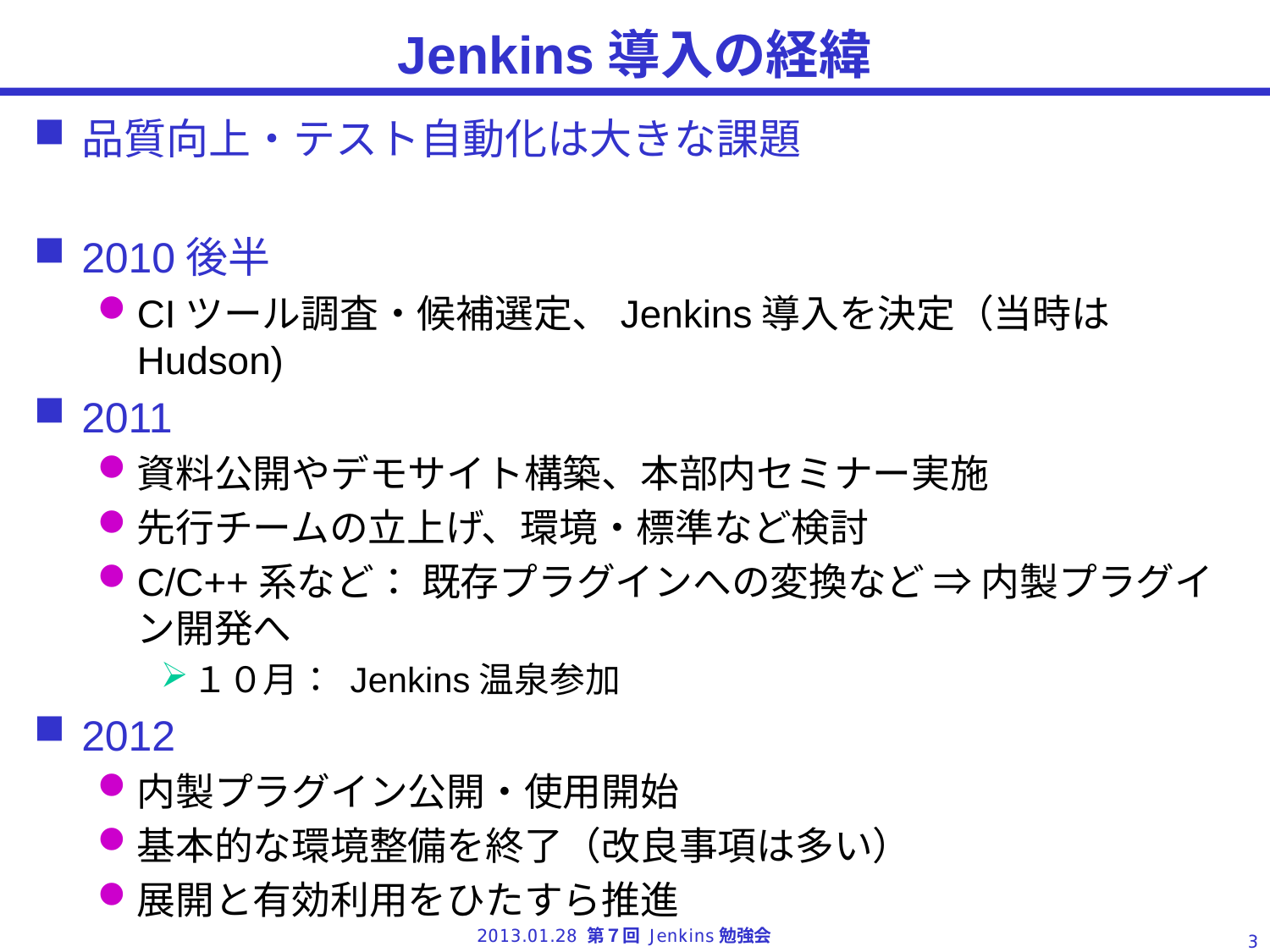

# Jenkins導入の経緯
品質向上・テスト自動化は大きな課題

2010後半
CIツール調査・候補選定、Jenkins導入を決定（当時はHudson)
2011
資料公開やデモサイト構築、本部内セミナー実施
先行チームの立上げ、環境・標準など検討
C/C++系など： 既存プラグインへの変換など ⇒ 内製プラグイン開発へ
１０月： Jenkins温泉参加
2012
内製プラグイン公開・使用開始
基本的な環境整備を終了（改良事項は多い）
展開と有効利用をひたすら推進